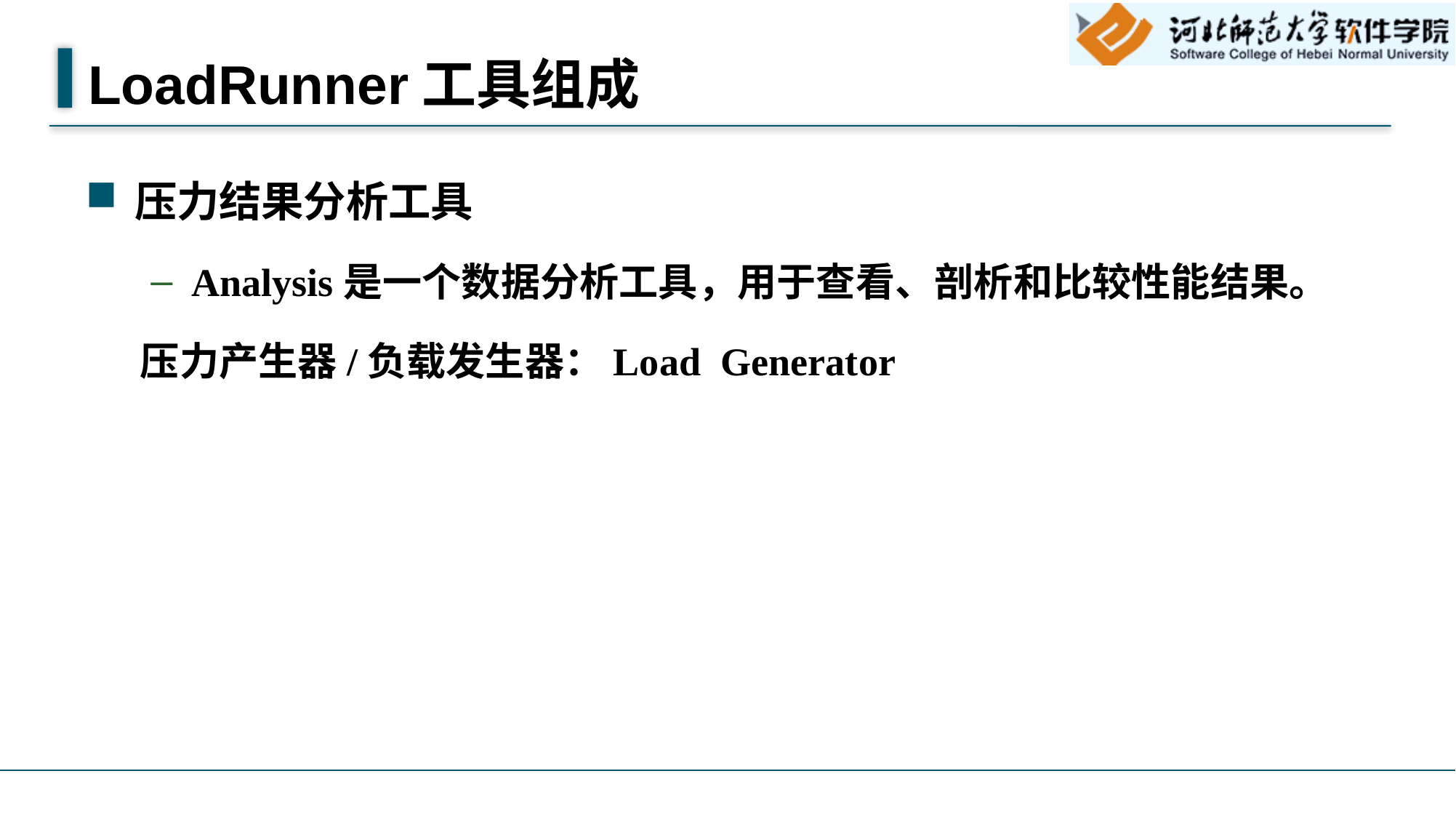

# LoadRunner工具组成
压力结果分析工具
Analysis是一个数据分析工具，用于查看、剖析和比较性能结果。
压力产生器/负载发生器：Load  Generator